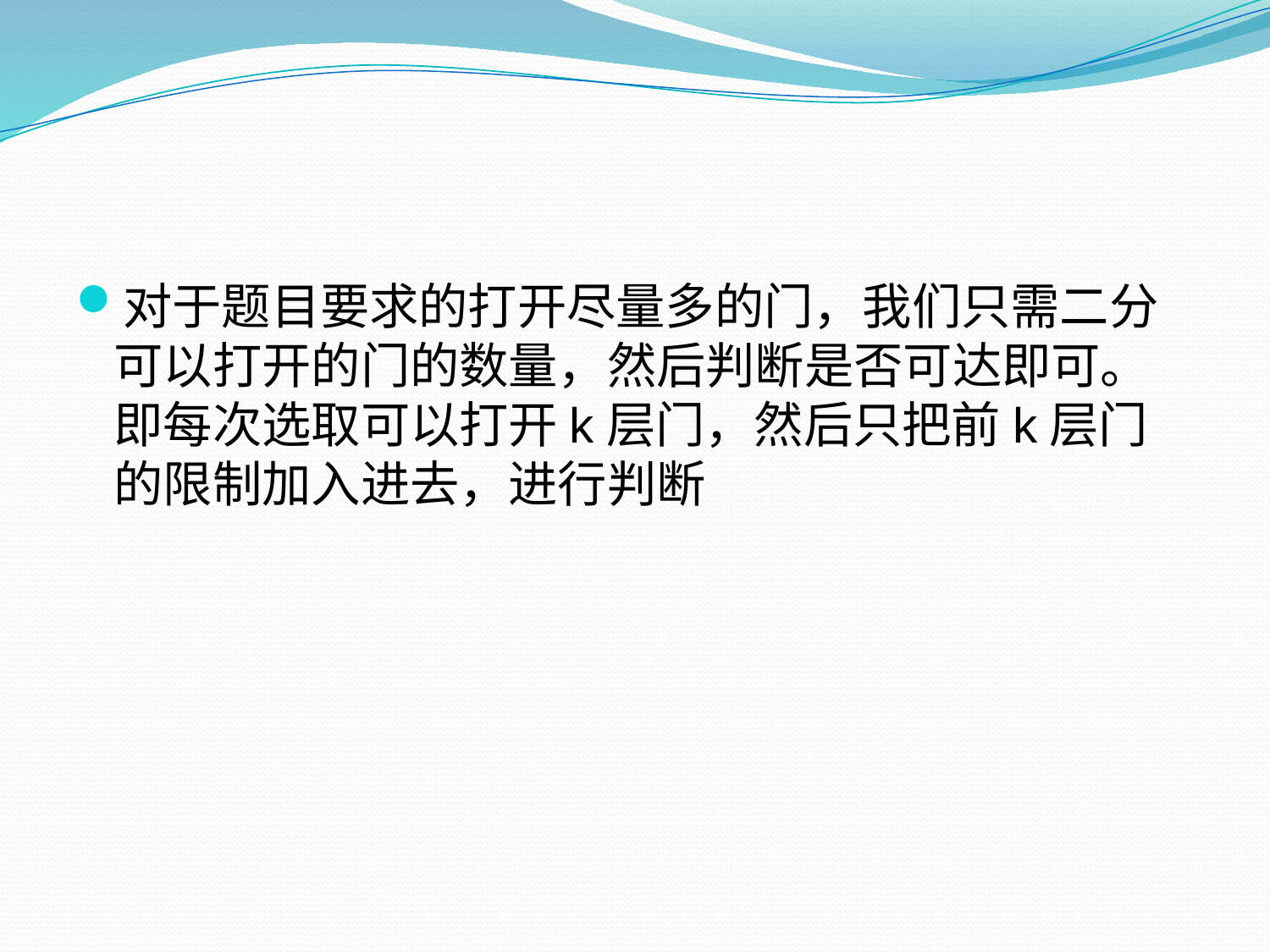

#
对于题目要求的打开尽量多的门，我们只需二分可以打开的门的数量，然后判断是否可达即可。即每次选取可以打开k层门，然后只把前k层门的限制加入进去，进行判断